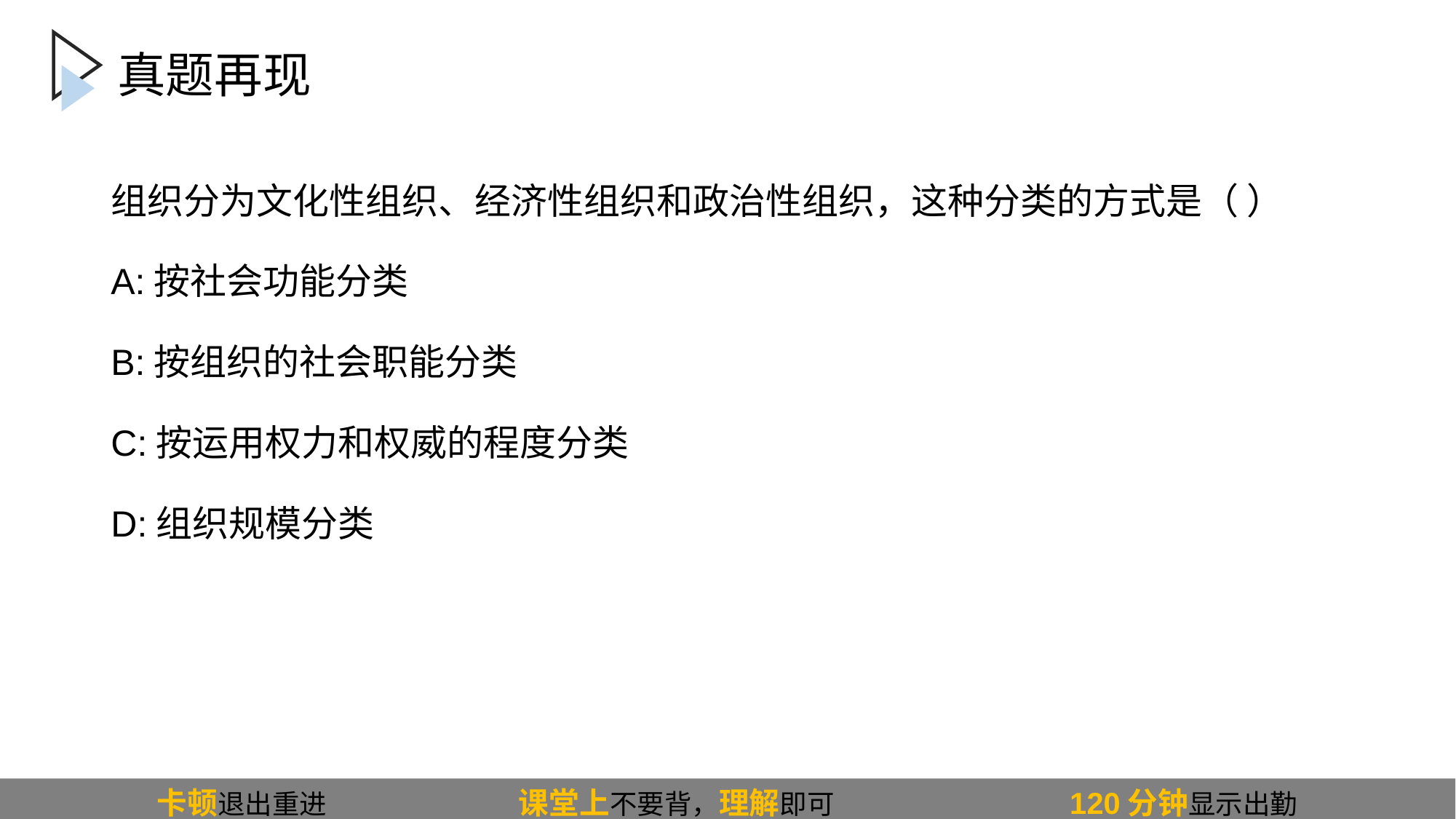

# 真题再现
组织分为文化性组织、经济性组织和政治性组织，这种分类的方式是（ ）
A:按社会功能分类
B:按组织的社会职能分类
C:按运用权力和权威的程度分类
D:组织规模分类